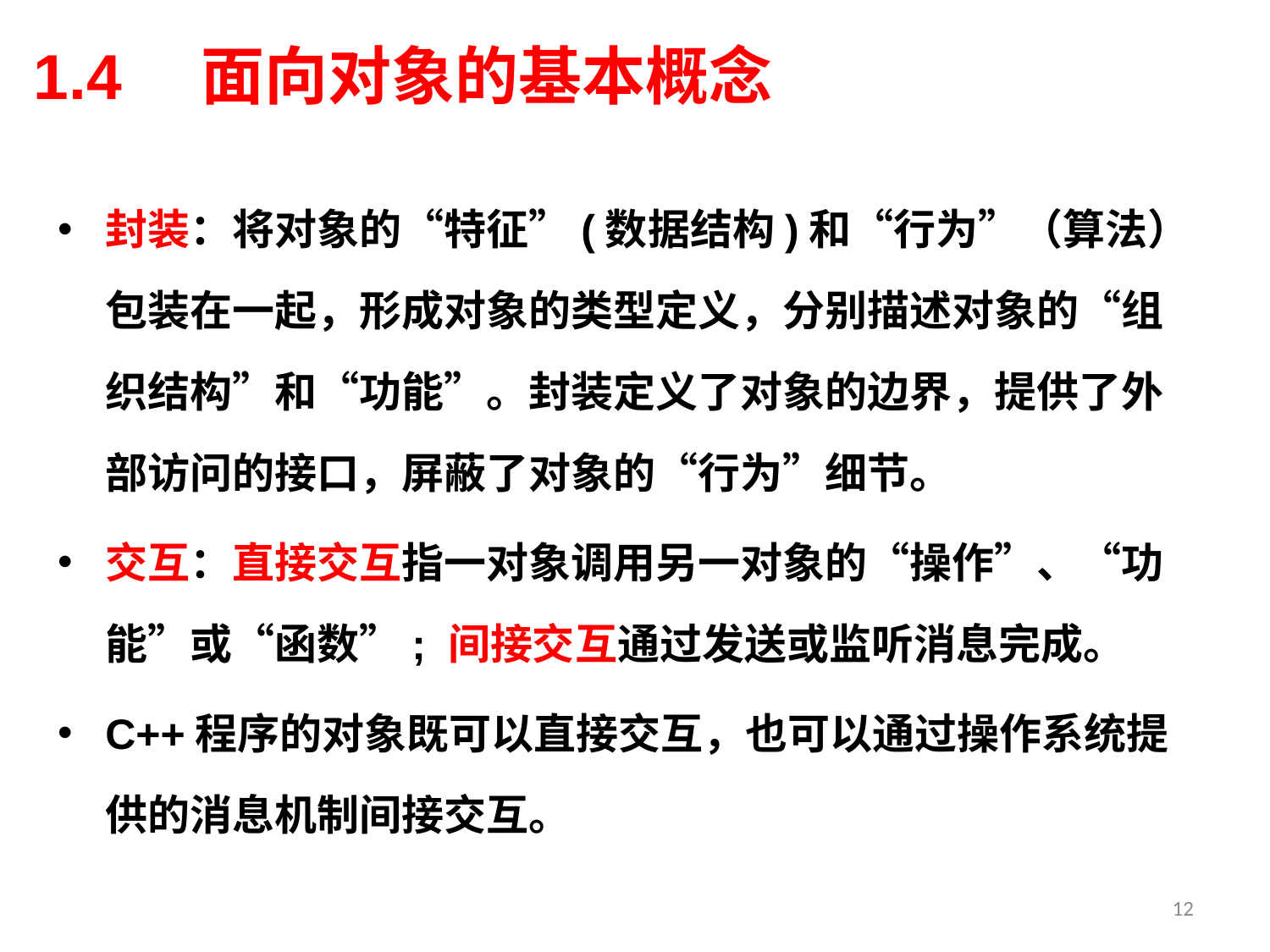

# 1.4　面向对象的基本概念
封装：将对象的“特征”(数据结构)和“行为”（算法）包装在一起，形成对象的类型定义，分别描述对象的“组织结构”和“功能”。封装定义了对象的边界，提供了外部访问的接口，屏蔽了对象的“行为”细节。
交互：直接交互指一对象调用另一对象的“操作”、“功能”或“函数”; 间接交互通过发送或监听消息完成。
C++程序的对象既可以直接交互，也可以通过操作系统提供的消息机制间接交互。
12